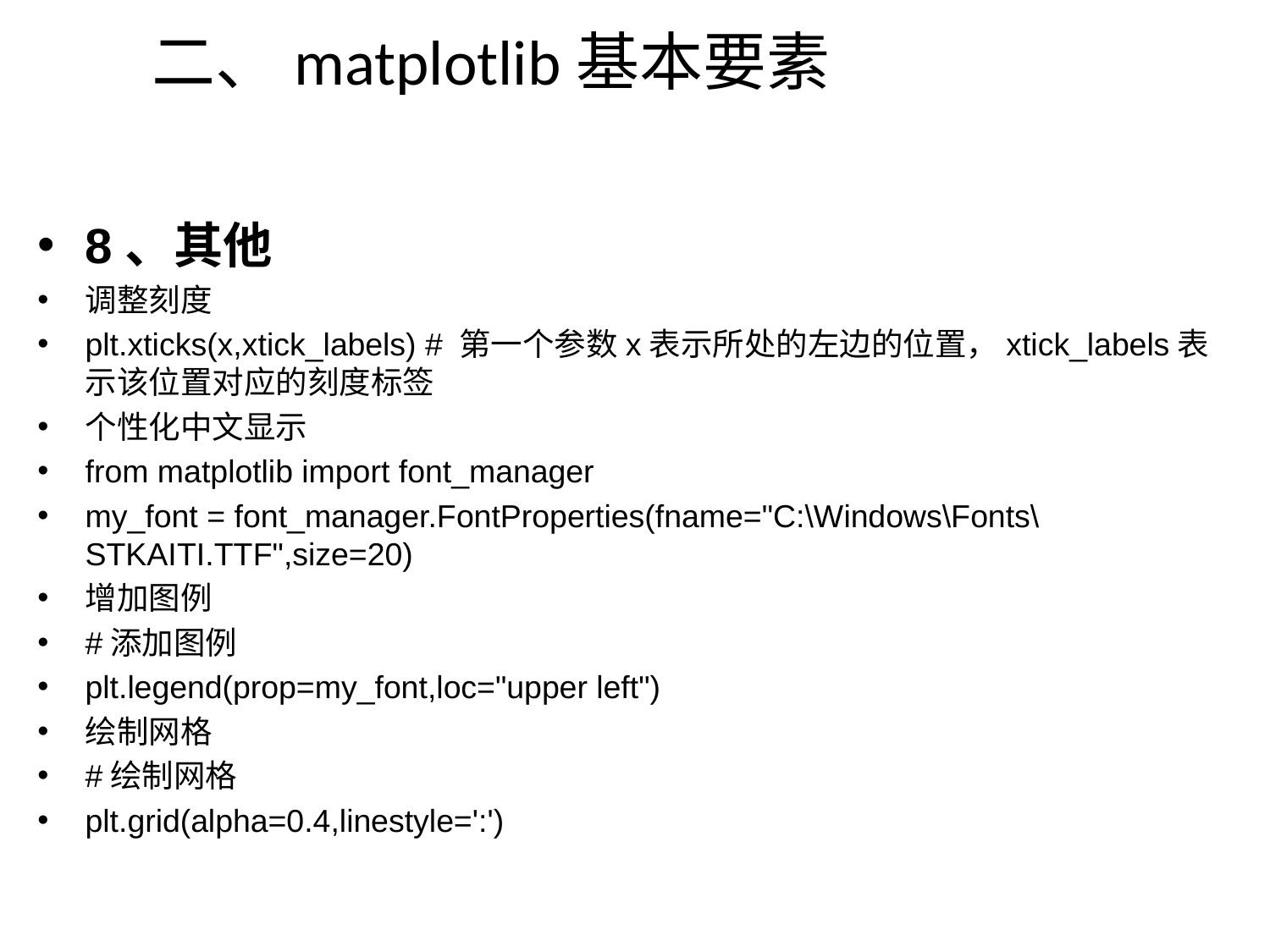

# 二、matplotlib基本要素

8、其他
调整刻度
plt.xticks(x,xtick_labels) # 第一个参数x表示所处的左边的位置，xtick_labels表示该位置对应的刻度标签
个性化中文显示
from matplotlib import font_manager
my_font = font_manager.FontProperties(fname="C:\Windows\Fonts\STKAITI.TTF",size=20)
增加图例
#添加图例
plt.legend(prop=my_font,loc="upper left")
绘制网格
#绘制网格
plt.grid(alpha=0.4,linestyle=':')